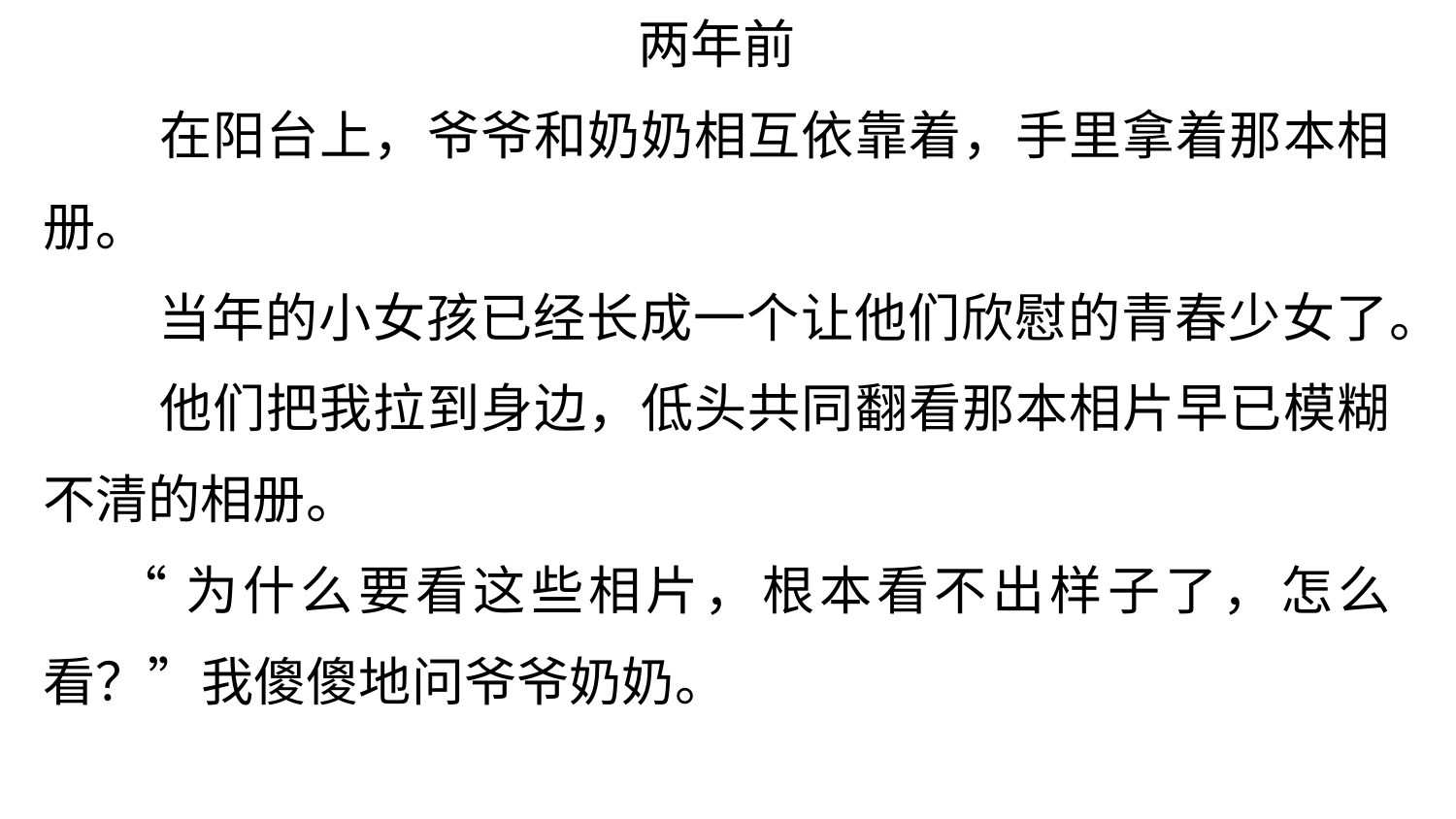

两年前
        在阳台上，爷爷和奶奶相互依靠着，手里拿着那本相册。
        当年的小女孩已经长成一个让他们欣慰的青春少女了。
        他们把我拉到身边，低头共同翻看那本相片早已模糊不清的相册。
    “为什么要看这些相片，根本看不出样子了，怎么看？”我傻傻地问爷爷奶奶。